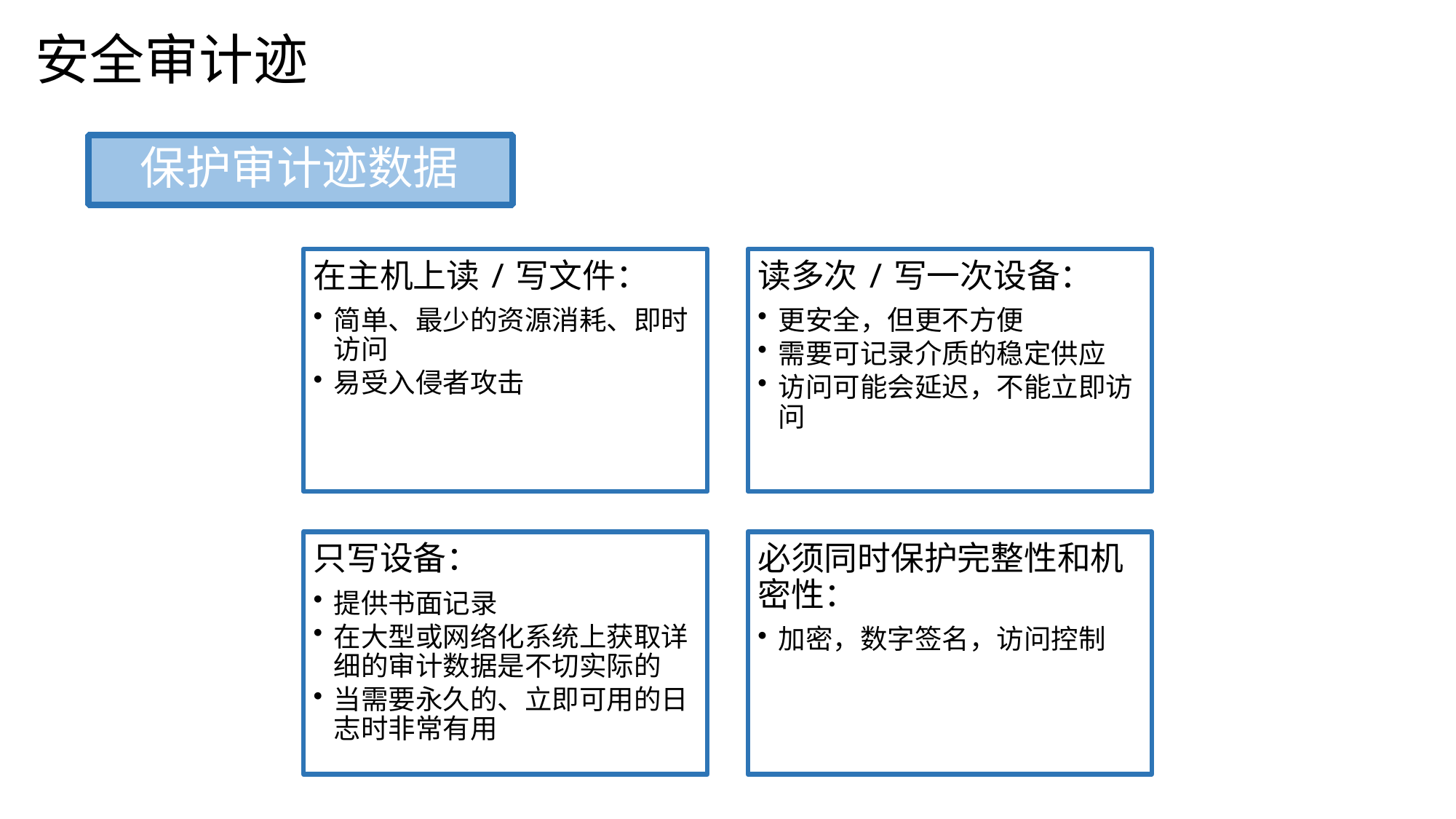

安全审计迹

保护审计迹数据
在主机上读/写文件：
简单、最少的资源消耗、即时访问
易受入侵者攻击
读多次/写一次设备：
更安全，但更不方便
需要可记录介质的稳定供应
访问可能会延迟，不能立即访问
只写设备：
提供书面记录
在大型或网络化系统上获取详细的审计数据是不切实际的
当需要永久的、立即可用的日志时非常有用
必须同时保护完整性和机密性：
加密，数字签名，访问控制